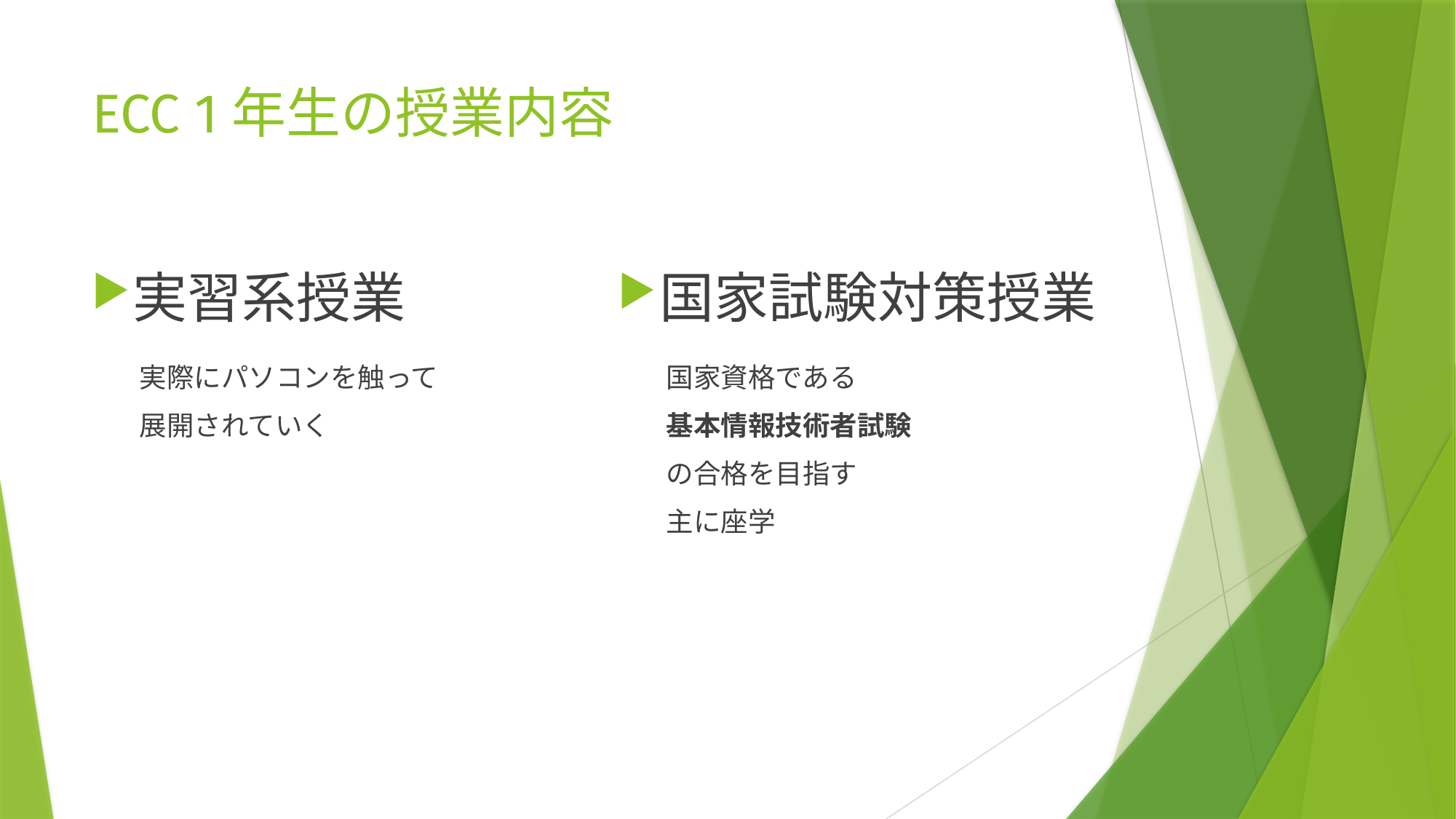

# ECC 1年生の授業内容
実習系授業
実際にパソコンを触って
展開されていく
国家試験対策授業
国家資格である
基本情報技術者試験
の合格を目指す
主に座学